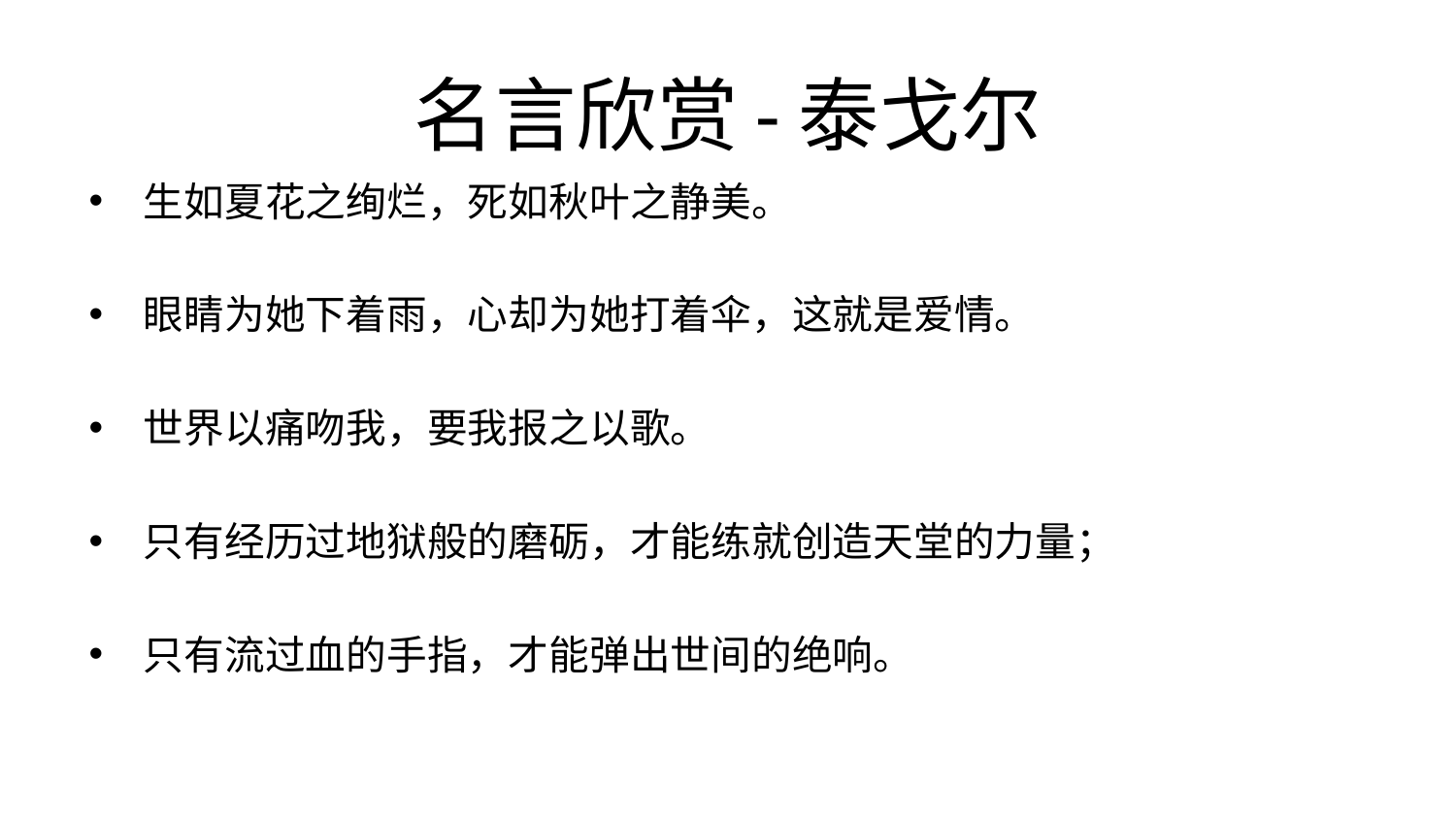

# 名言欣赏-泰戈尔
生如夏花之绚烂，死如秋叶之静美。

眼睛为她下着雨，心却为她打着伞，这就是爱情。

世界以痛吻我，要我报之以歌。

只有经历过地狱般的磨砺，才能练就创造天堂的力量；

只有流过血的手指，才能弹出世间的绝响。
2